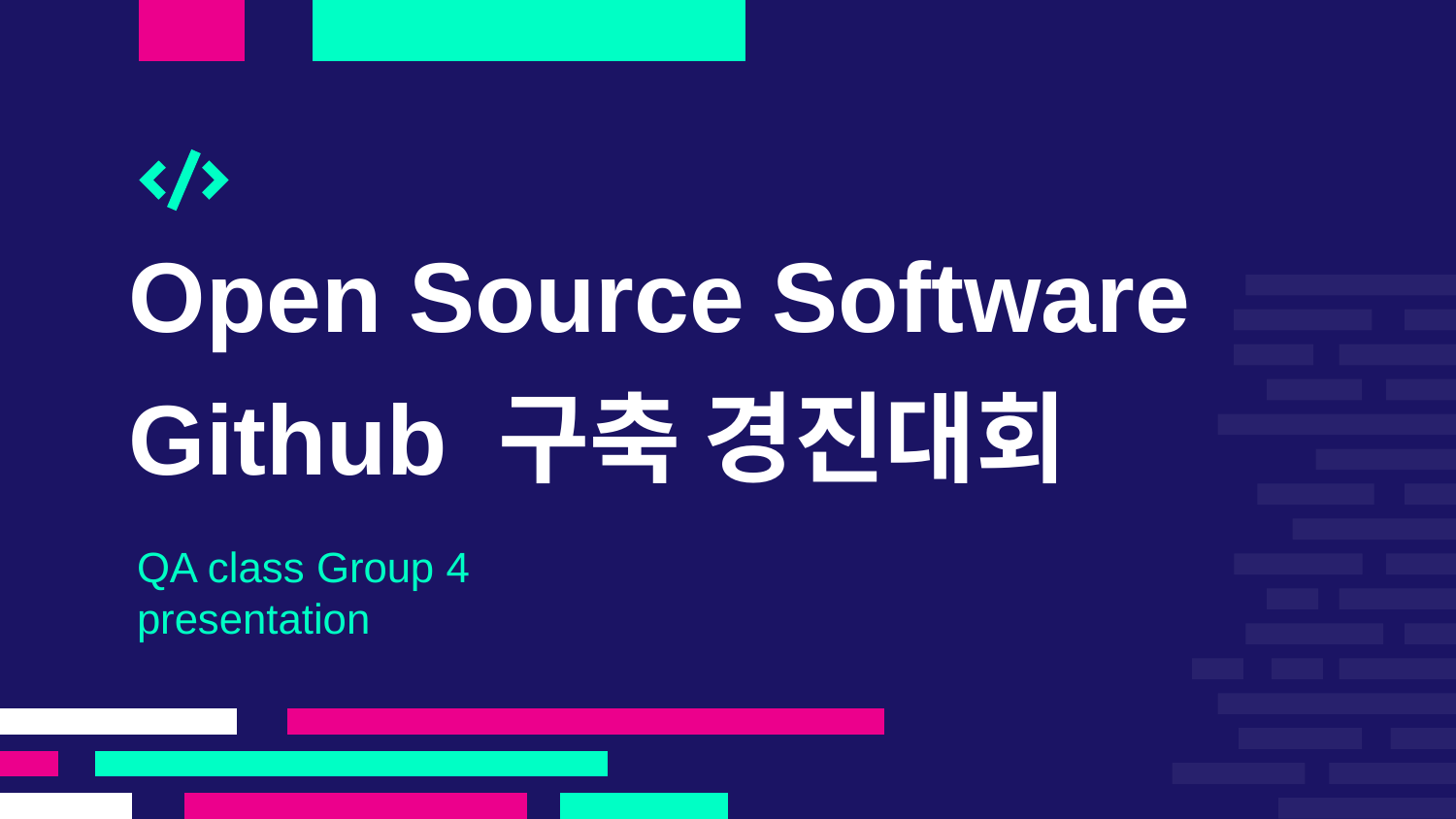

# Open Source Software

Github 구축 경진대회
QA class Group 4
presentation